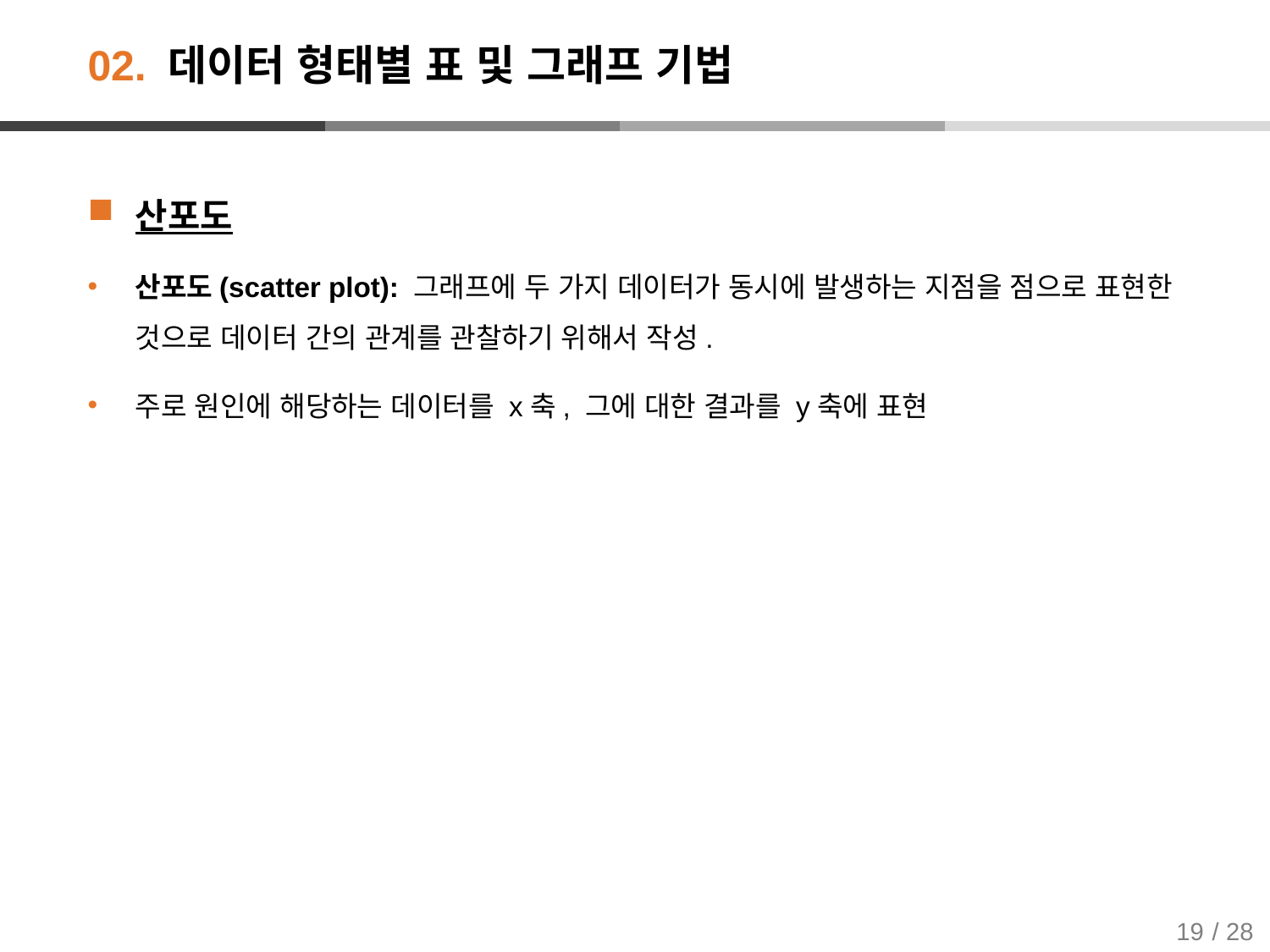

# 02. 데이터 형태별 표 및 그래프 기법
산포도
산포도(scatter plot): 그래프에 두 가지 데이터가 동시에 발생하는 지점을 점으로 표현한 것으로 데이터 간의 관계를 관찰하기 위해서 작성.
주로 원인에 해당하는 데이터를 x축, 그에 대한 결과를 y축에 표현